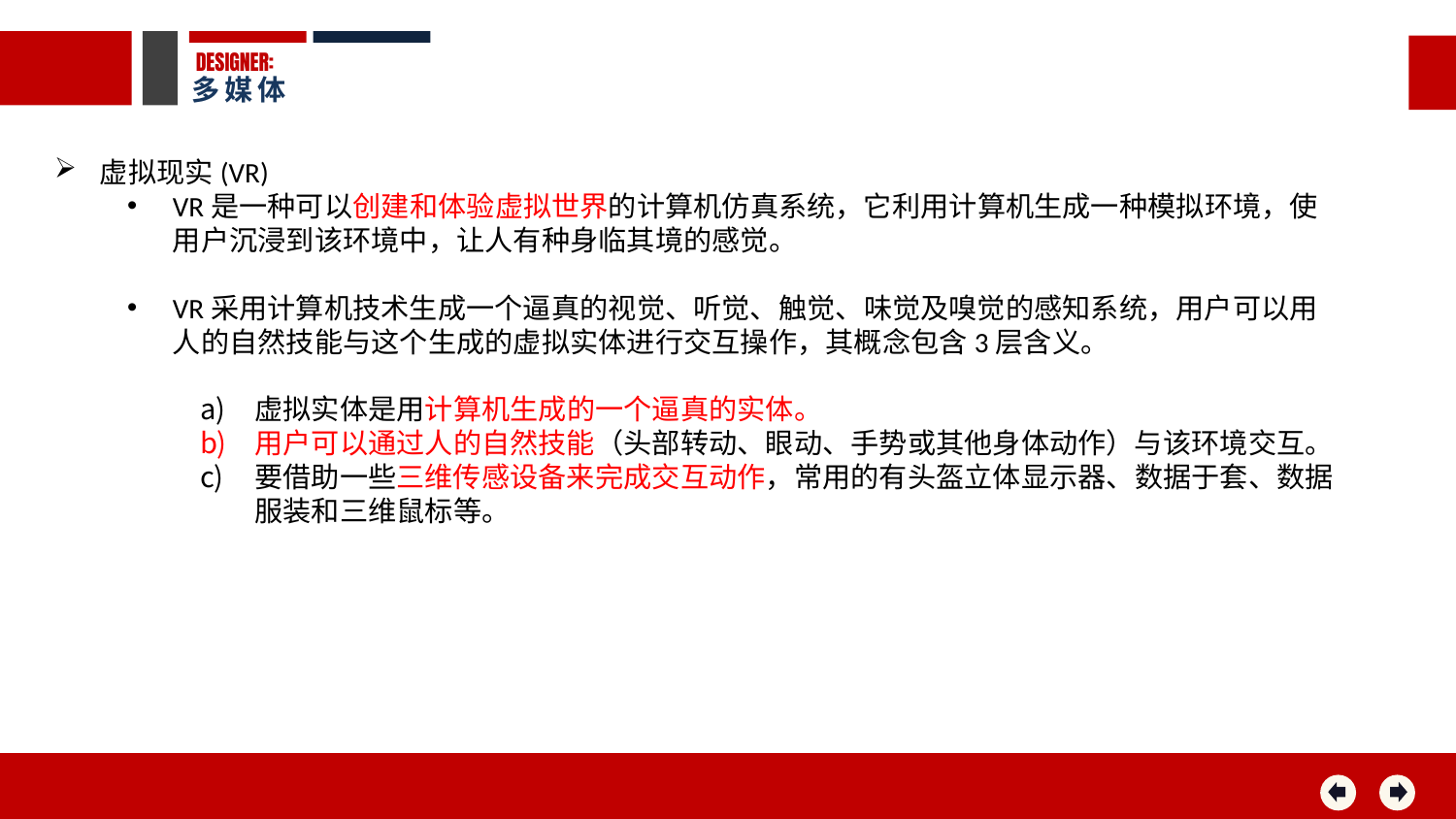

DESIGNER:
多媒体
虚拟现实(VR)
VR是一种可以创建和体验虚拟世界的计算机仿真系统，它利用计算机生成一种模拟环境，使用户沉浸到该环境中，让人有种身临其境的感觉。

VR采用计算机技术生成一个逼真的视觉、听觉、触觉、味觉及嗅觉的感知系统，用户可以用人的自然技能与这个生成的虚拟实体进行交互操作，其概念包含3层含义。

虚拟实体是用计算机生成的一个逼真的实体。
用户可以通过人的自然技能（头部转动、眼动、手势或其他身体动作）与该环境交互。
要借助一些三维传感设备来完成交互动作，常用的有头盔立体显示器、数据于套、数据服装和三维鼠标等。